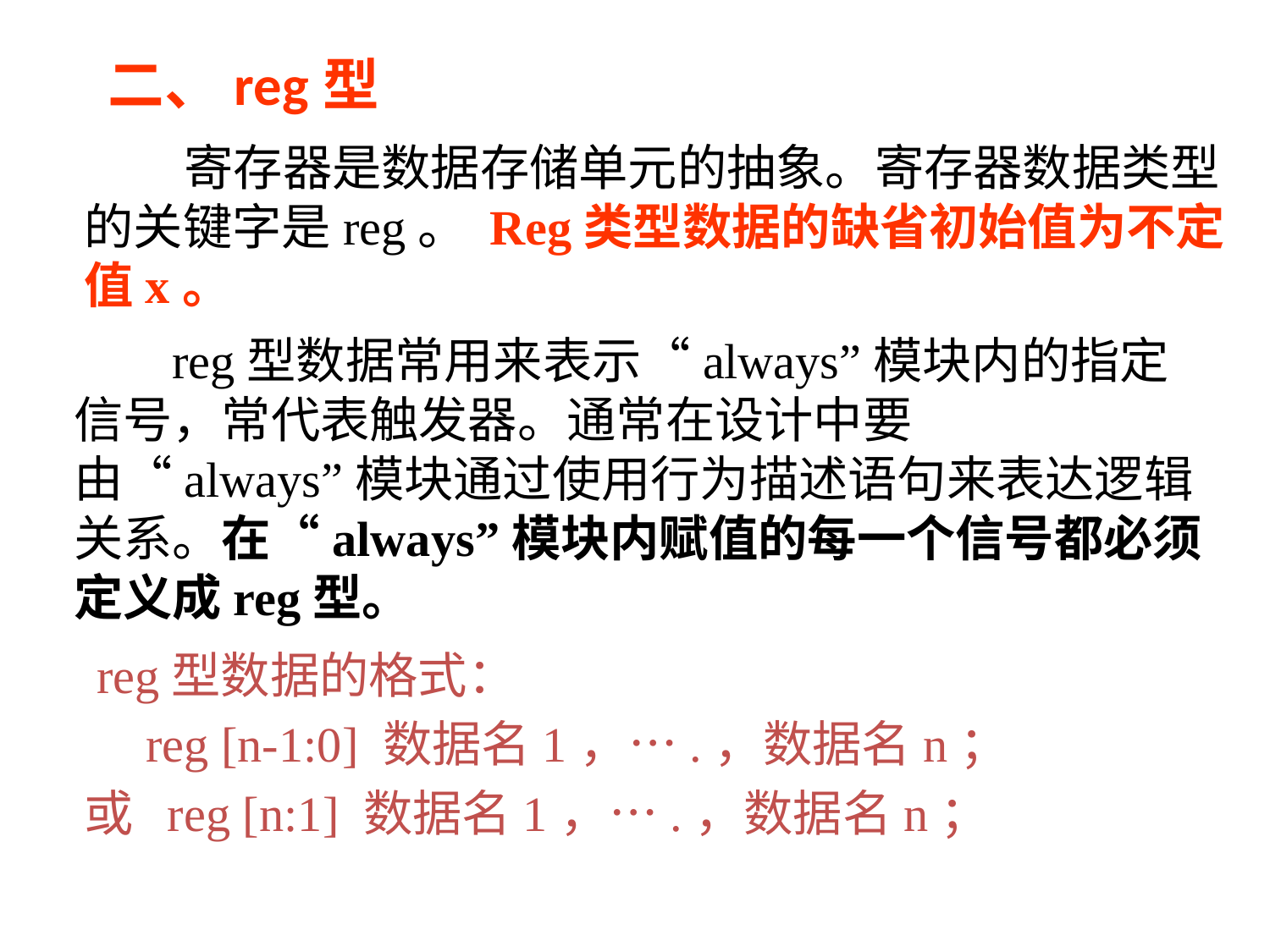

二、reg型
        寄存器是数据存储单元的抽象。寄存器数据类型的关键字是reg。 Reg类型数据的缺省初始值为不定值x。
        reg型数据常用来表示“always”模块内的指定信号，常代表触发器。通常在设计中要由“always”模块通过使用行为描述语句来表达逻辑关系。在“always”模块内赋值的每一个信号都必须定义成reg型。
 reg型数据的格式：
     reg [n-1:0] 数据名1，….，数据名n；
或  reg [n:1] 数据名1，….，数据名n；